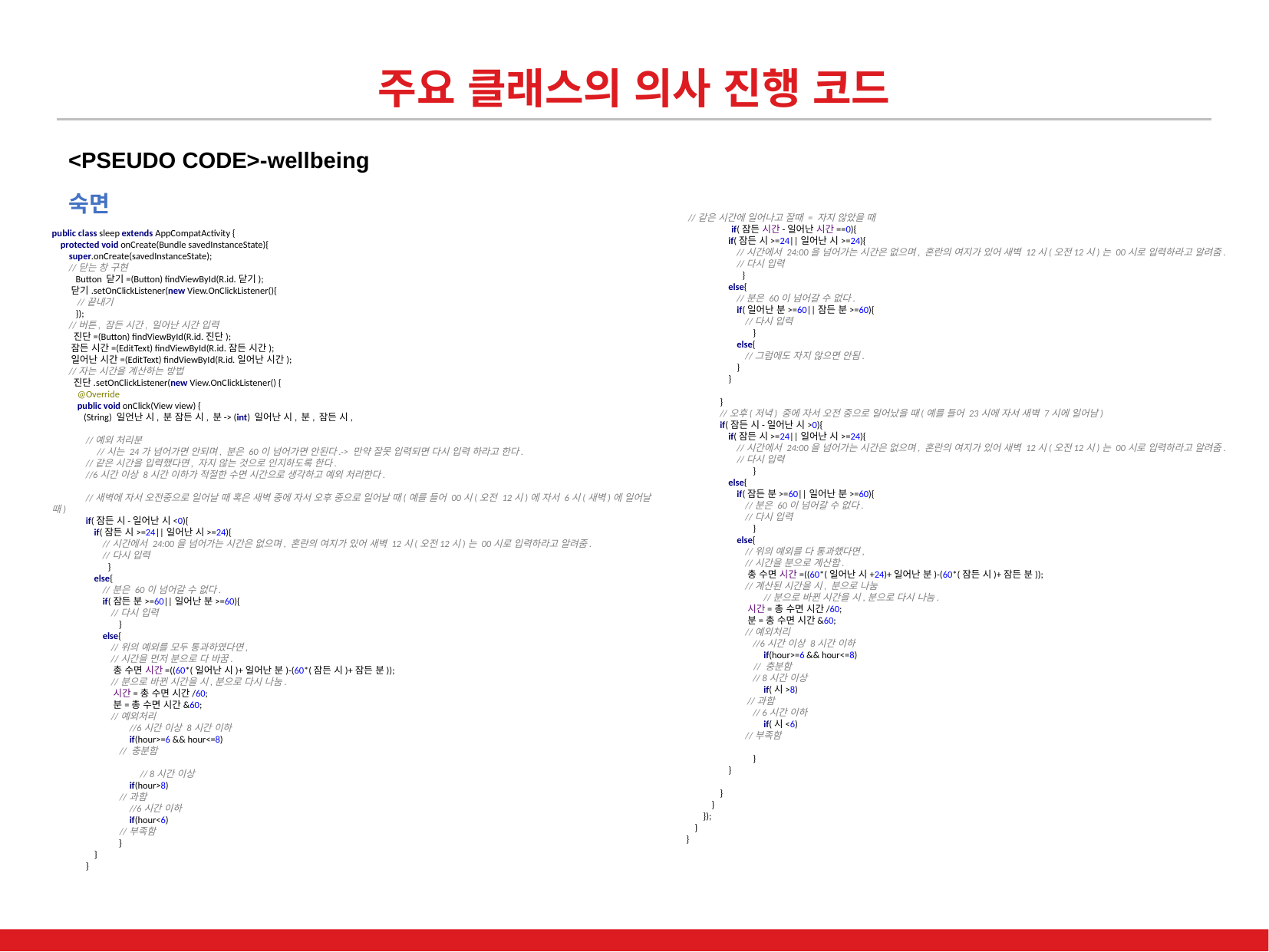

주요 클래스의 의사 진행 코드

<PSEUDO CODE>-wellbeing

숙면

 //같은 시간에 일어나고 잘때 = 자지 않았을 때
                if(잠든 시간-일어난 시간==0){
                    if(잠든 시>=24||일어난 시>=24){
                        //시간에서 24:00을 넘어가는 시간은 없으며, 혼란의 여지가 있어 새벽 12시(오전12시)는 00시로 입력하라고 알려줌.
                        //다시 입력
                    }
                    else{
                        //분은 60이 넘어갈 수 없다.
                        if(일어난 분>=60||잠든 분>=60){
                            //다시 입력
                        }
                        else{
                            //그럼에도 자지 않으면 안됨.
                        }
                    }
                }
                //오후(저녁) 중에 자서 오전 중으로 일어났을 때(예를 들어 23시에 자서 새벽 7시에 일어남)
                if(잠든 시-일어난 시>0){
                    if(잠든 시>=24||일어난 시>=24){
                        //시간에서 24:00을 넘어가는 시간은 없으며, 혼란의 여지가 있어 새벽 12시(오전12시)는 00시로 입력하라고 알려줌.
                        //다시 입력
                        }
                    else{
                        if(잠든 분>=60||일어난 분>=60){
                            //분은 60이 넘어갈 수 없다.
                            //다시 입력
                        }
                        else{
                            //위의 예외를 다 통과했다면,
                            //시간을 분으로 계산함.
                            총 수면 시간=((60*(일어난 시+24)+일어난 분)-(60*(잠든 시)+잠든 분));
                            //계산된 시간을 시, 분으로 나눔
                            //분으로 바뀐 시간을 시,분으로 다시 나눔.
                            시간=총 수면 시간/60;
                            분=총 수면 시간&60;
                            //예외처리
                        //6시간 이상 8시간 이하
                            if(hour>=6 && hour<=8)
                                // 충분함
                        // 8시간 이상
                            if(시>8)
                             //과함
                        // 6시간 이하
                            if(시<6)
                            //부족함
                        }
                    }
                }
            }
        });
    }
}
public class sleep extends AppCompatActivity {
    protected void onCreate(Bundle savedInstanceState){
        super.onCreate(savedInstanceState);
        //닫는 창 구현
        Button 닫기=(Button) findViewById(R.id.닫기);
        닫기.setOnClickListener(new View.OnClickListener(){
            //끝내기
        });
        //버튼, 잠든 시간, 일어난 시간 입력
        진단=(Button) findViewById(R.id.진단);
        잠든 시간=(EditText) findViewById(R.id.잠든 시간);
        일어난 시간=(EditText) findViewById(R.id.일어난 시간);
        //자는 시간을 계산하는 방법
        진단.setOnClickListener(new View.OnClickListener() {
            @Override
            public void onClick(View view) {
               (String) 일언난 시, 분 잠든 시, 분-> (int) 일어난 시, 분, 잠든 시,
                //예외 처리분
                //시는 24가 넘어가면 안되며, 분은 60이 넘어가면 안된다.-> 만약 잘못 입력되면 다시 입력 하라고 한다.
                //같은 시간을 입력했다면, 자지 않는 것으로 인지하도록 한다.
                //6시간 이상 8시간 이하가 적절한 수면 시간으로 생각하고 예외 처리한다.
                //새벽에 자서 오전중으로 일어날 때 혹은 새벽 중에 자서 오후 중으로 일어날 때(예를 들어 00시(오전 12시)에 자서 6시(새벽)에 일어날 때)
                if(잠든 시-일어난 시<0){
                    if(잠든 시>=24||일어난 시>=24){
                        //시간에서 24:00을 넘어가는 시간은 없으며, 혼란의 여지가 있어 새벽 12시(오전12시)는 00시로 입력하라고 알려줌.
                        //다시 입력
                    }
                    else{
                        //분은 60이 넘어갈 수 없다.
                        if(잠든 분>=60||일어난 분>=60){
                            //다시 입력
                        }
                        else{
                            //위의 예외를 모두 통과하였다면,
                            //시간을 먼저 분으로 다 바꿈.
                            총 수면 시간=((60*(일어난 시)+일어난 분)-(60*(잠든 시)+잠든 분));
                            //분으로 바뀐 시간을 시,분으로 다시 나눔.
                            시간=총 수면 시간/60;
                            분=총 수면 시간&60;
                            //예외처리
                            //6시간 이상 8시간 이하
                            if(hour>=6 && hour<=8)
                                // 충분함
                                // 8시간 이상
                            if(hour>8)
                                //과함
                            //6시간 이하
                            if(hour<6)
                                //부족함
                        }
                    }
                }